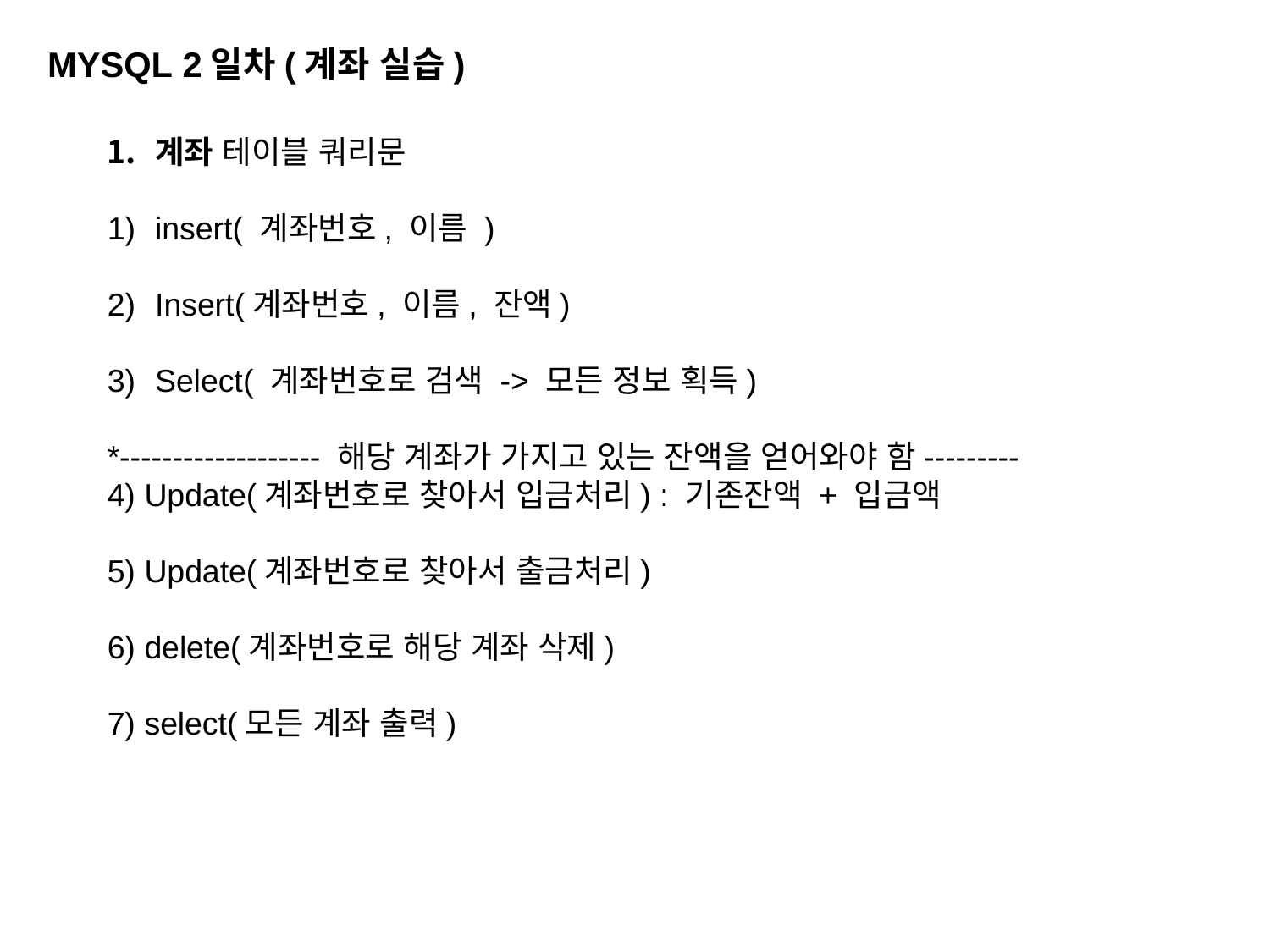

MYSQL 2일차(계좌 실습)
계좌 테이블 쿼리문

insert( 계좌번호, 이름 )

Insert(계좌번호, 이름, 잔액)

Select( 계좌번호로 검색 -> 모든 정보 획득)

*------------------- 해당 계좌가 가지고 있는 잔액을 얻어와야 함---------
4) Update(계좌번호로 찾아서 입금처리) : 기존잔액 + 입금액

5) Update(계좌번호로 찾아서 출금처리)

6) delete(계좌번호로 해당 계좌 삭제)

7) select(모든 계좌 출력)